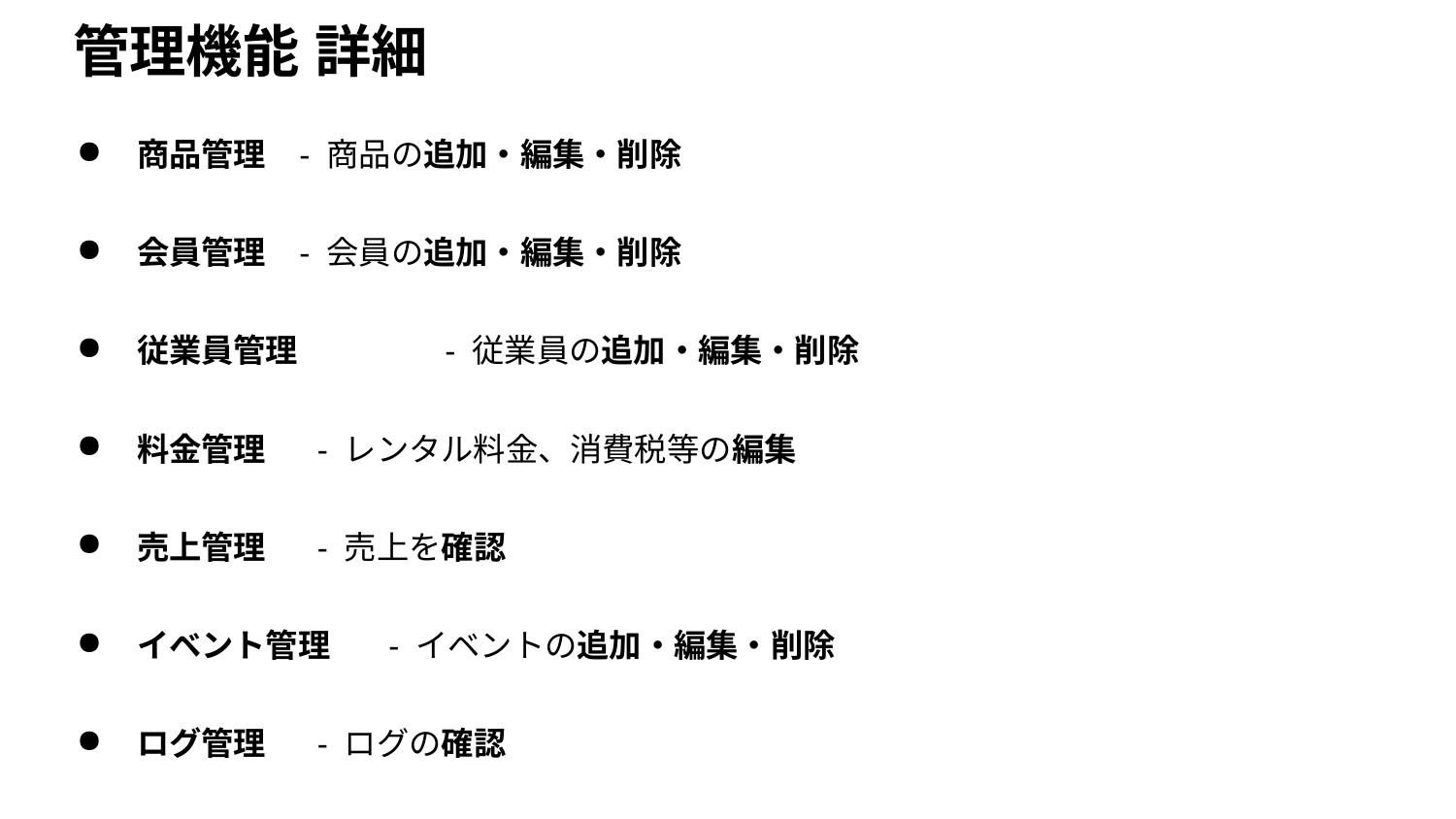

# 管理機能 詳細
商品管理 	 - 商品の追加・編集・削除
会員管理 	 - 会員の追加・編集・削除
従業員管理    	 - 従業員の追加・編集・削除
料金管理 	   - レンタル料金、消費税等の編集
売上管理 	   - 売上を確認
イベント管理  　- イベントの追加・編集・削除
ログ管理 	   - ログの確認